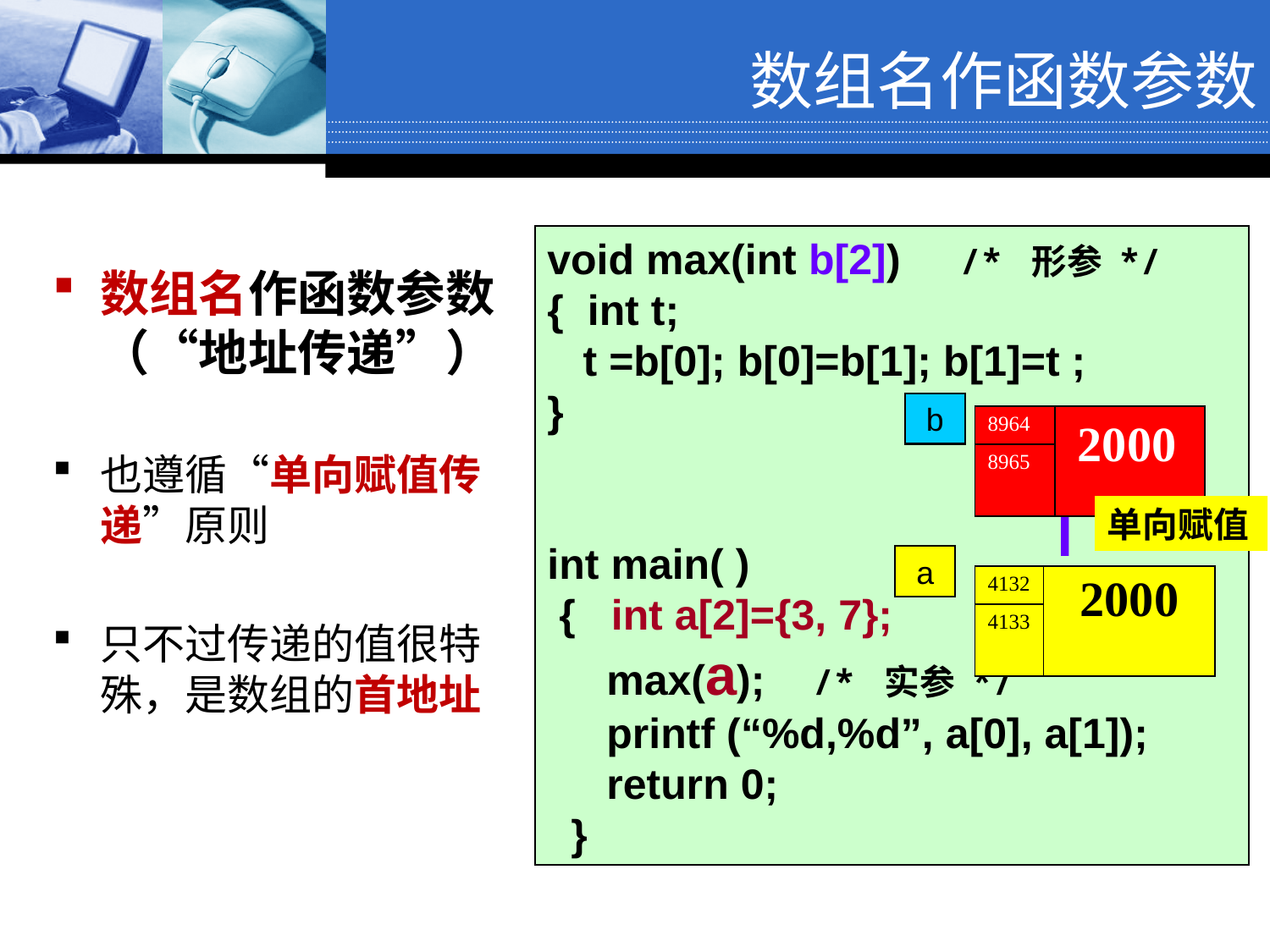

数组名作函数参数
void max(int b[2])     /* 形参 */
{  int t;
   t =b[0]; b[0]=b[1]; b[1]=t ;
}

int main( )
 {   int a[2]={3, 7};
     max(a);    /* 实参 */
     printf (“%d,%d”, a[0], a[1]);
     return 0;
  }
数组名作函数参数（“地址传递”）

也遵循“单向赋值传递”原则

只不过传递的值很特殊，是数组的首地址

b
| 8964 |  |
| --- | --- |
| 8965 |  |
2000

单向赋值
a
| 4132 | 2000 |
| --- | --- |
| 4133 |  |